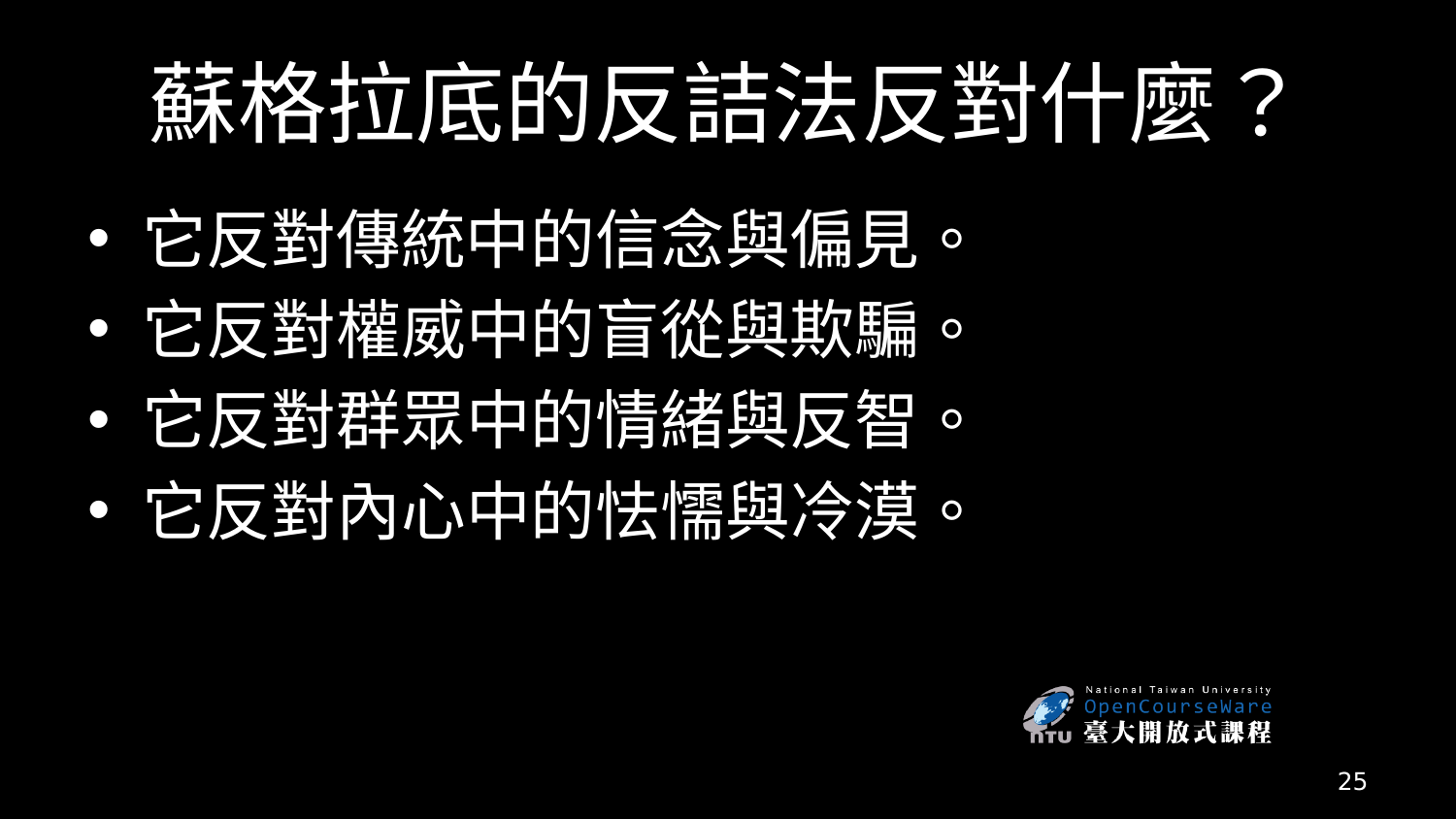

# 蘇格拉底的反詰法反對什麼？
它反對傳統中的信念與偏見。
它反對權威中的盲從與欺騙。
它反對群眾中的情緒與反智。
它反對內心中的怯懦與冷漠。

25